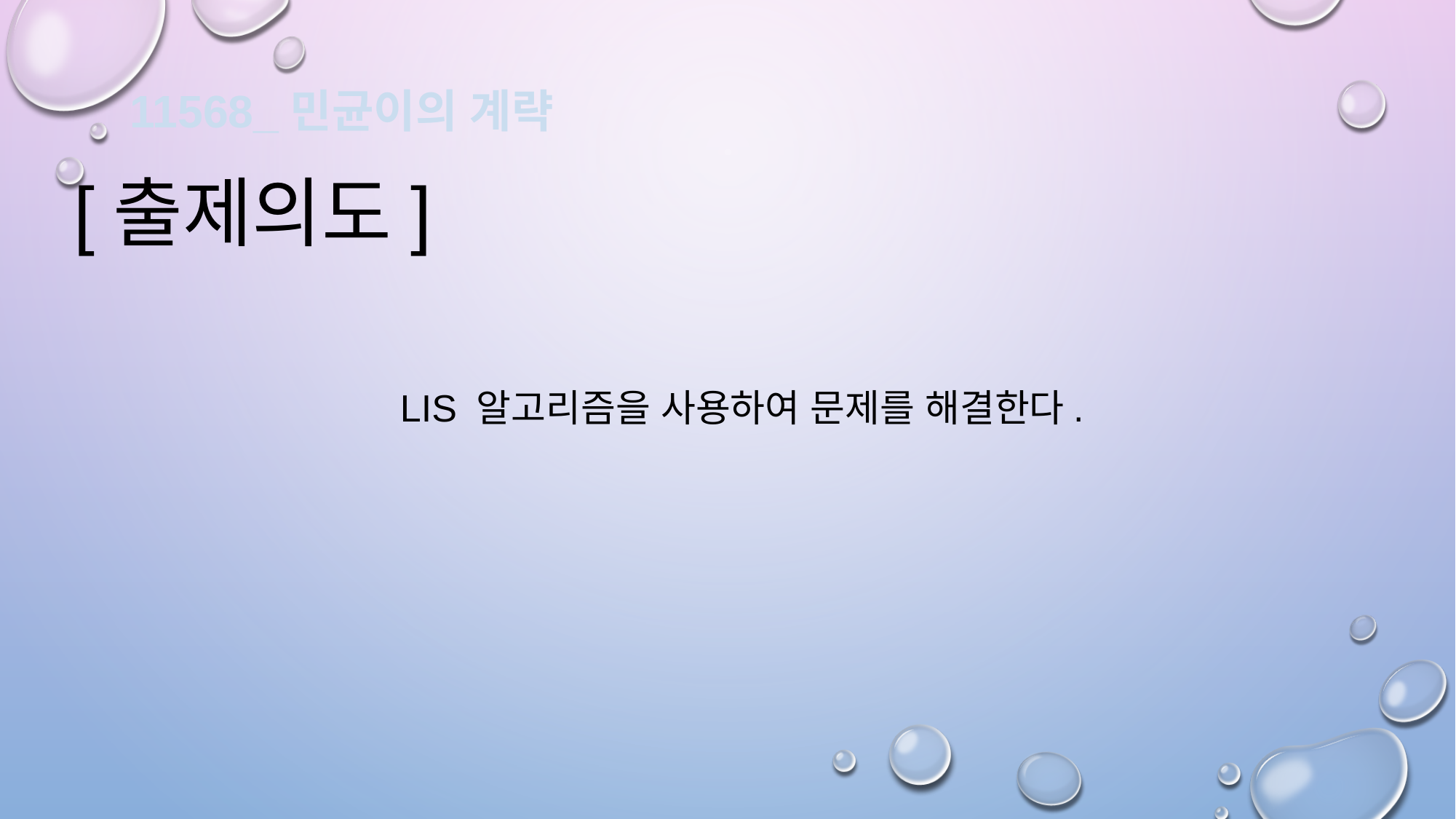

11568_민균이의 계략
[출제의도]
LIS 알고리즘을 사용하여 문제를 해결한다.